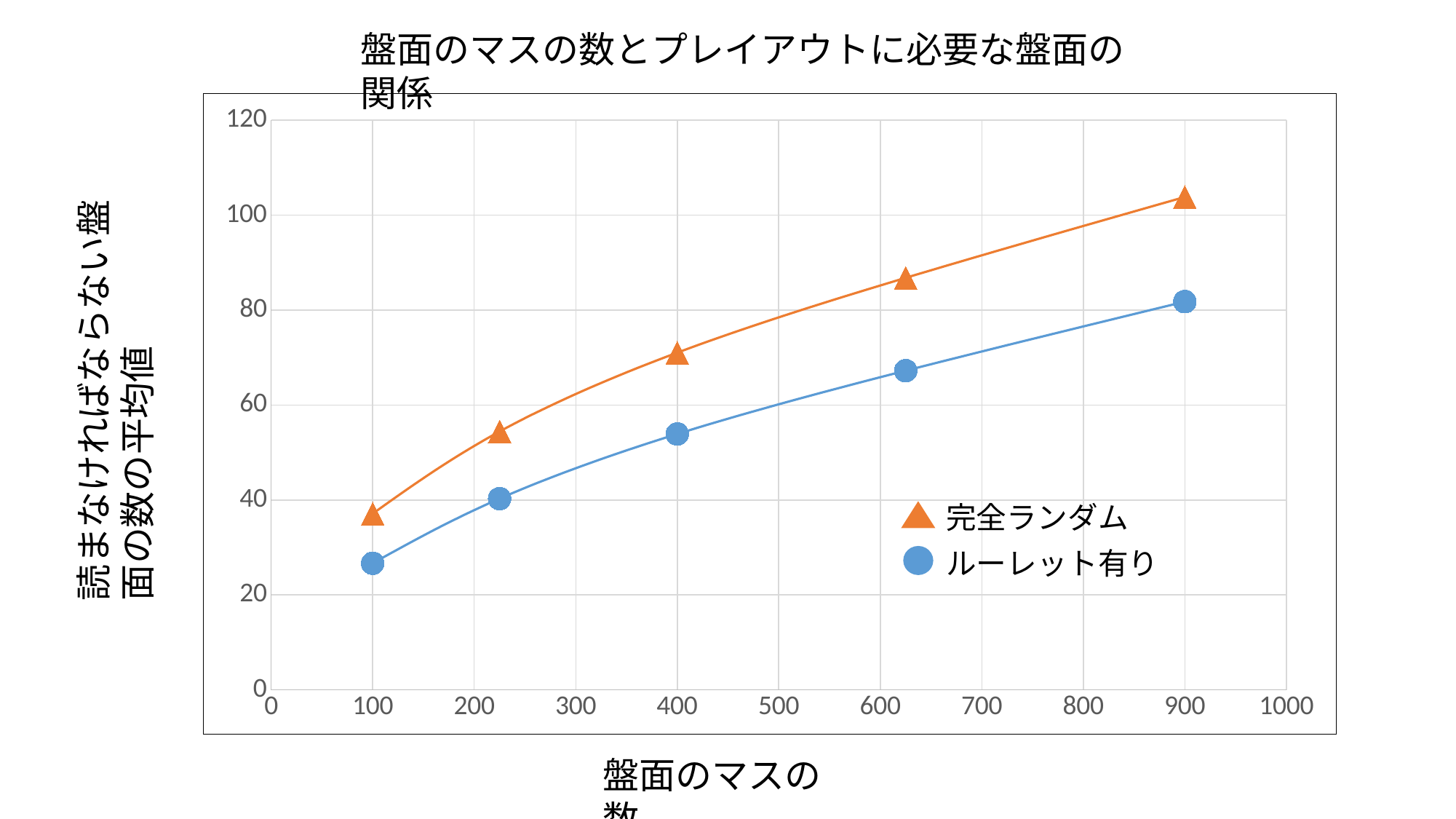

盤面のマスの数とプレイアウトに必要な盤面の関係

### Chart

| Category |  |  |
|---|---|---|
読まなければならない盤面の数の平均値
完全ランダム

ルーレット有り

盤面のマスの数